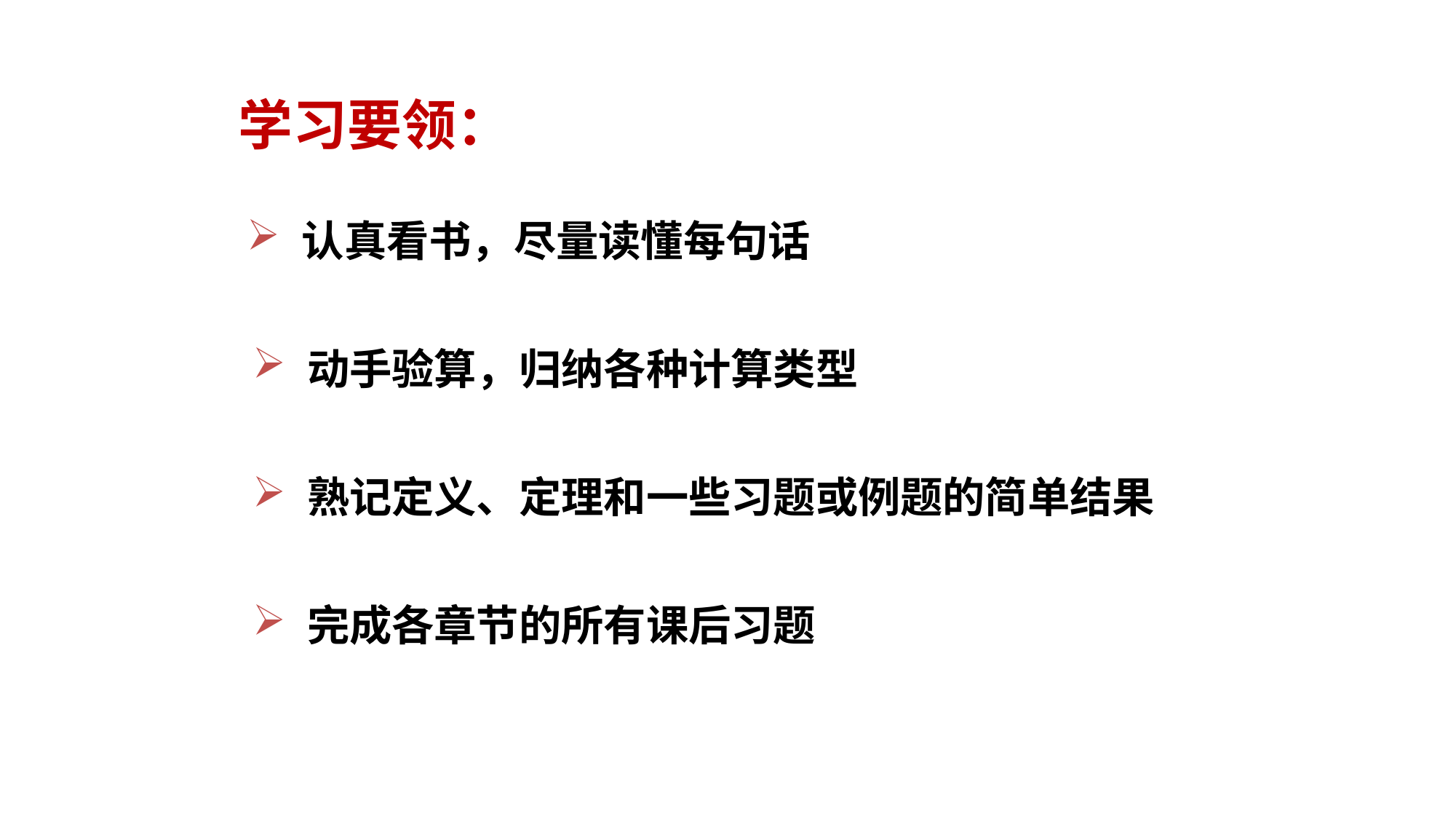

学习要领：
认真看书，尽量读懂每句话
动手验算，归纳各种计算类型
熟记定义、定理和一些习题或例题的简单结果
完成各章节的所有课后习题